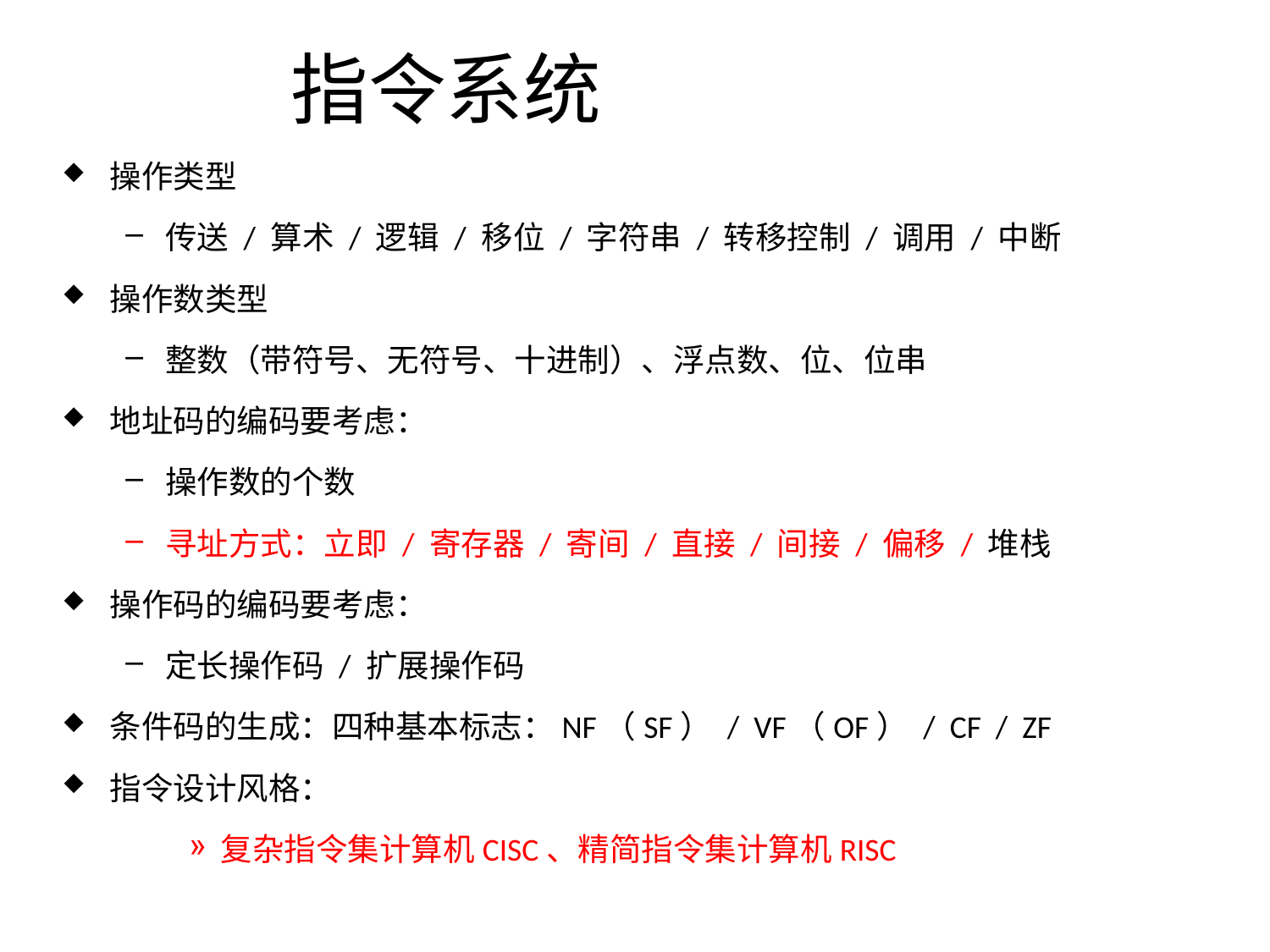

# 指令系统
操作类型
传送 / 算术 / 逻辑 / 移位 / 字符串 / 转移控制 / 调用 / 中断
操作数类型
整数（带符号、无符号、十进制）、浮点数、位、位串
地址码的编码要考虑：
操作数的个数
寻址方式：立即 / 寄存器 / 寄间 / 直接 / 间接 / 偏移 / 堆栈
操作码的编码要考虑：
定长操作码 / 扩展操作码
条件码的生成：四种基本标志：NF（SF） /  VF（OF） /  CF  /  ZF
指令设计风格：
复杂指令集计算机CISC、精简指令集计算机RISC